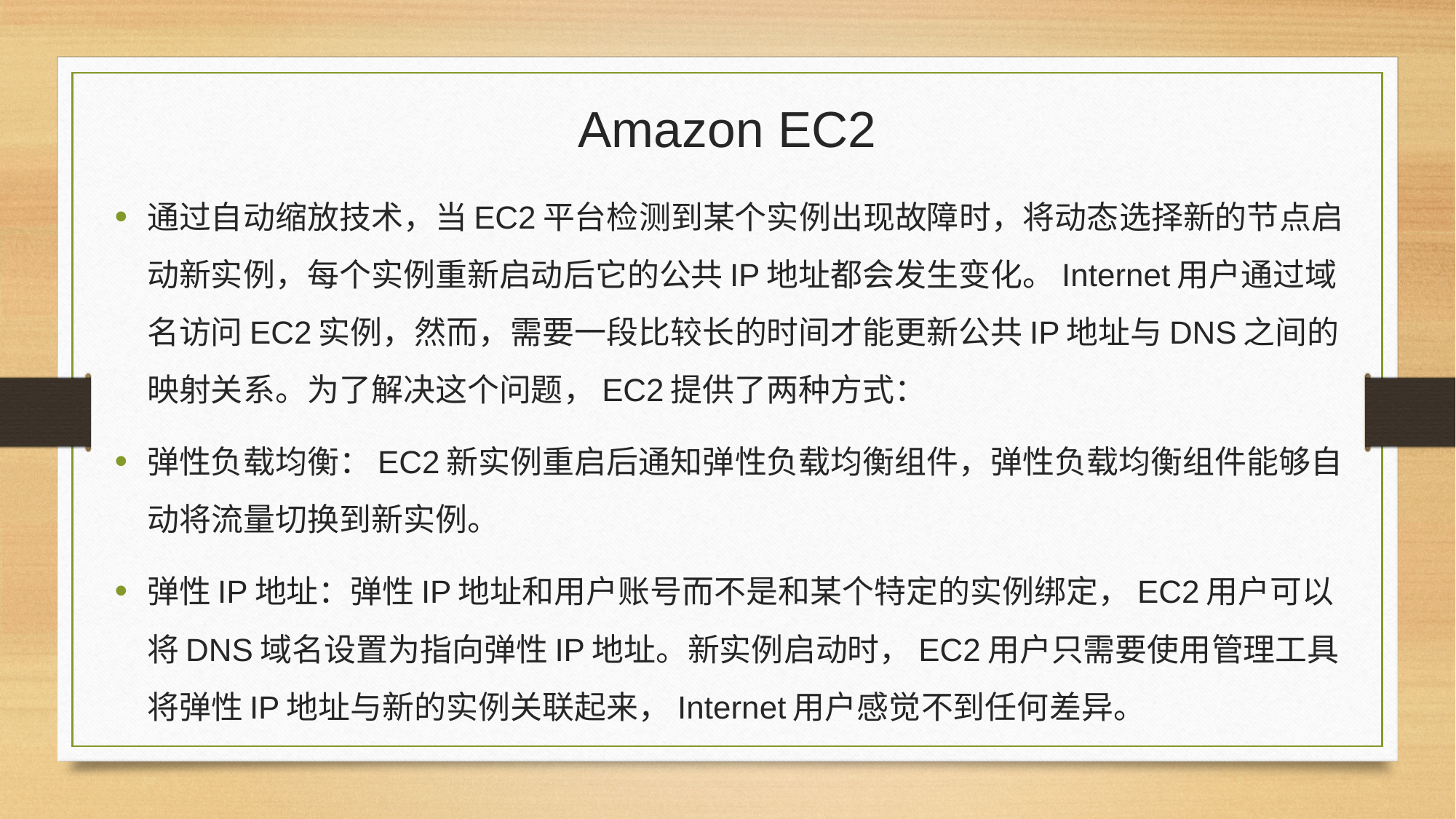

Amazon EC2
通过自动缩放技术，当EC2平台检测到某个实例出现故障时，将动态选择新的节点启动新实例，每个实例重新启动后它的公共IP地址都会发生变化。Internet用户通过域名访问EC2实例，然而，需要一段比较长的时间才能更新公共IP地址与DNS之间的映射关系。为了解决这个问题，EC2提供了两种方式：
弹性负载均衡：EC2新实例重启后通知弹性负载均衡组件，弹性负载均衡组件能够自动将流量切换到新实例。
弹性IP地址：弹性IP地址和用户账号而不是和某个特定的实例绑定，EC2用户可以将DNS域名设置为指向弹性IP地址。新实例启动时，EC2用户只需要使用管理工具将弹性IP地址与新的实例关联起来，Internet用户感觉不到任何差异。